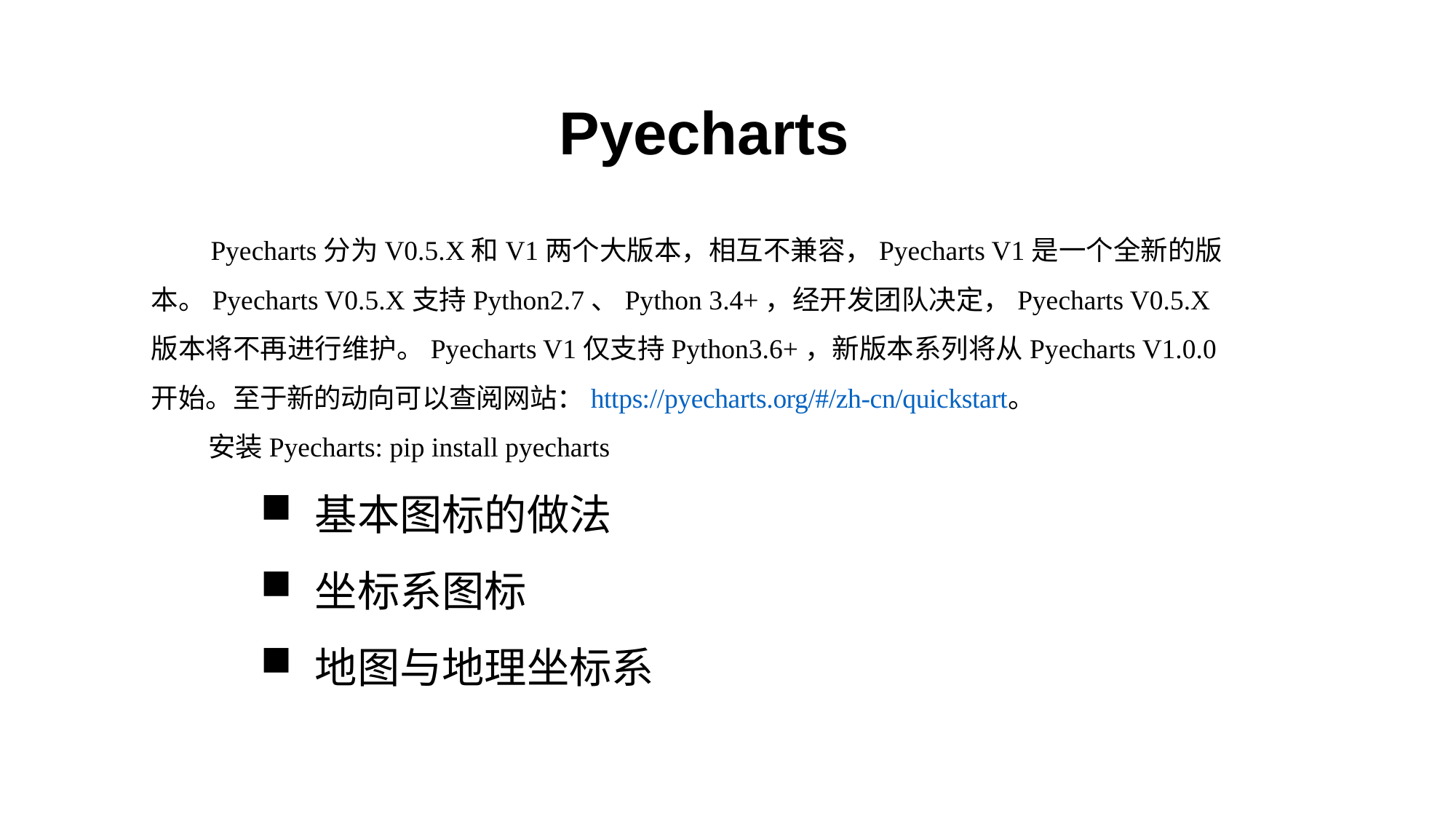

Pyecharts
    Pyecharts分为V0.5.X和V1两个大版本，相互不兼容，Pyecharts V1是一个全新的版本。Pyecharts V0.5.X支持Python2.7、Python 3.4+，经开发团队决定，Pyecharts V0.5.X版本将不再进行维护。Pyecharts V1仅支持Python3.6+，新版本系列将从Pyecharts V1.0.0开始。至于新的动向可以查阅网站：https://pyecharts.org/#/zh-cn/quickstart。
   安装Pyecharts: pip install pyecharts
基本图标的做法
坐标系图标
地图与地理坐标系